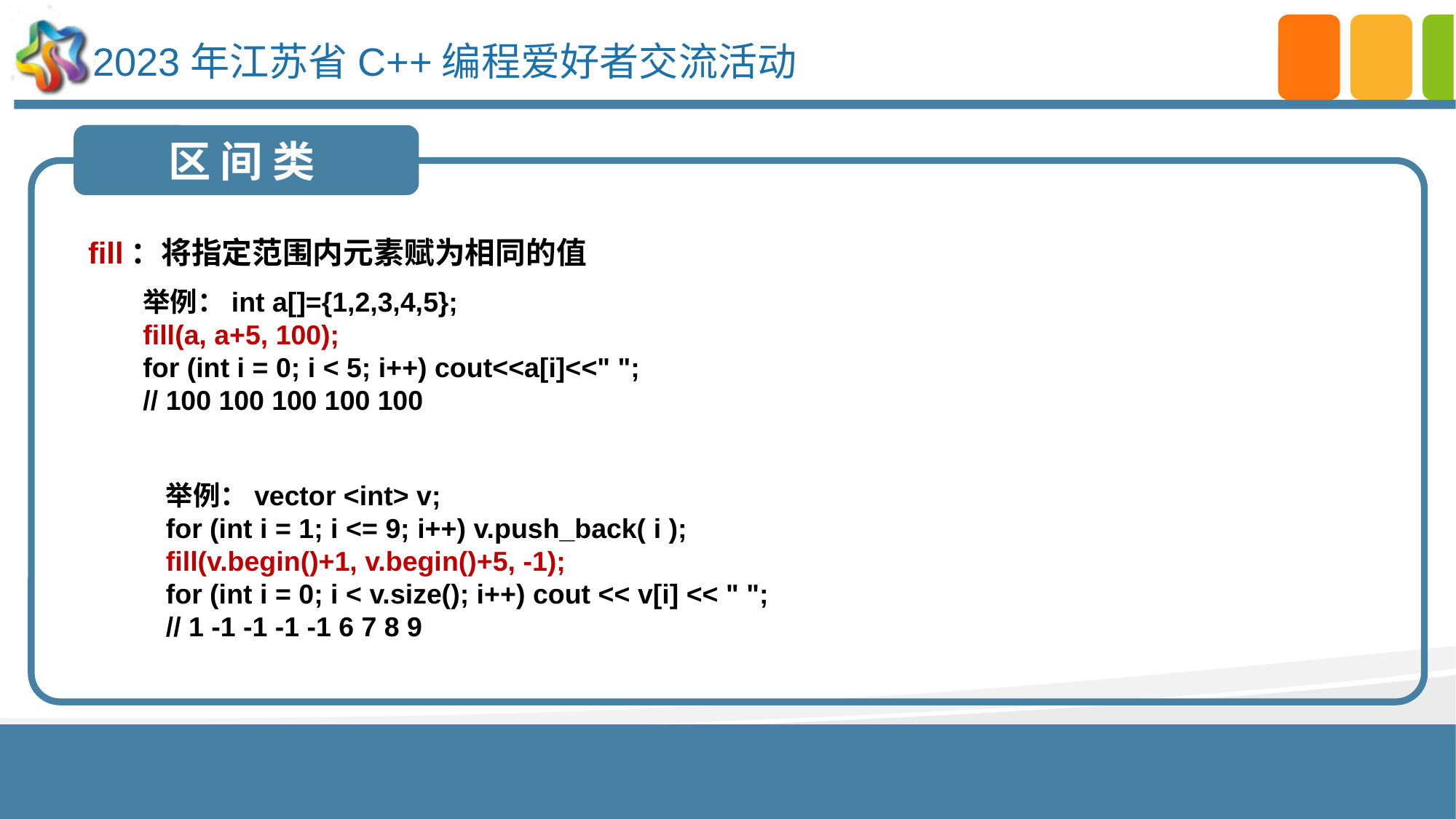

区 间 类
fill：将指定范围内元素赋为相同的值
举例：int a[]={1,2,3,4,5};
fill(a, a+5, 100);
for (int i = 0; i < 5; i++) cout<<a[i]<<" ";
// 100 100 100 100 100
举例：vector <int> v;
for (int i = 1; i <= 9; i++) v.push_back( i );
fill(v.begin()+1, v.begin()+5, -1);
for (int i = 0; i < v.size(); i++) cout << v[i] << " ";
// 1 -1 -1 -1 -1 6 7 8 9